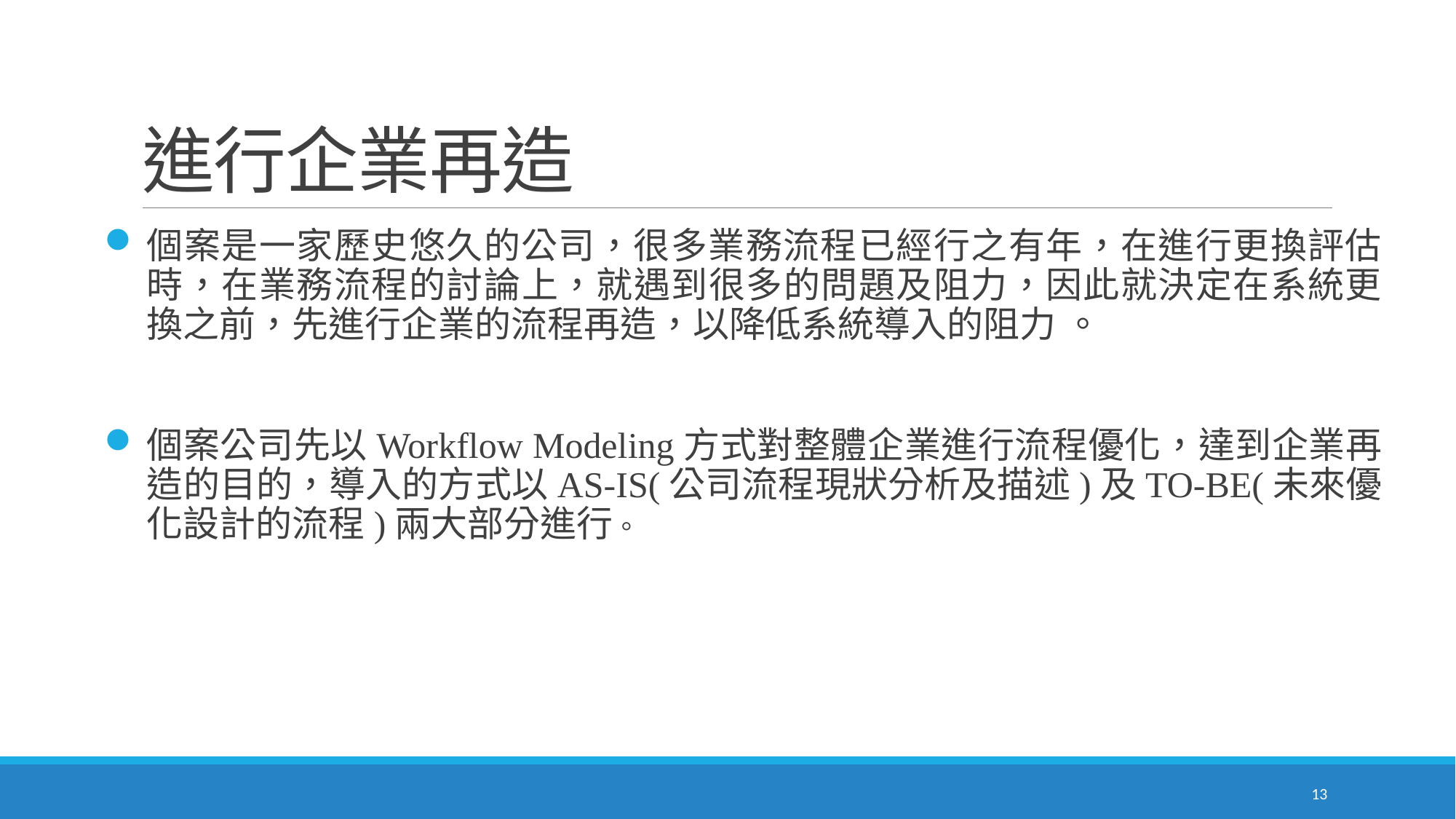

# 進行企業再造
個案是一家歷史悠久的公司，很多業務流程已經行之有年，在進行更換評估時，在業務流程的討論上，就遇到很多的問題及阻力，因此就決定在系統更換之前，先進行企業的流程再造，以降低系統導入的阻力 。

個案公司先以Workflow Modeling方式對整體企業進行流程優化，達到企業再造的目的，導入的方式以AS-IS(公司流程現狀分析及描述)及TO-BE(未來優化設計的流程)兩大部分進行。
13